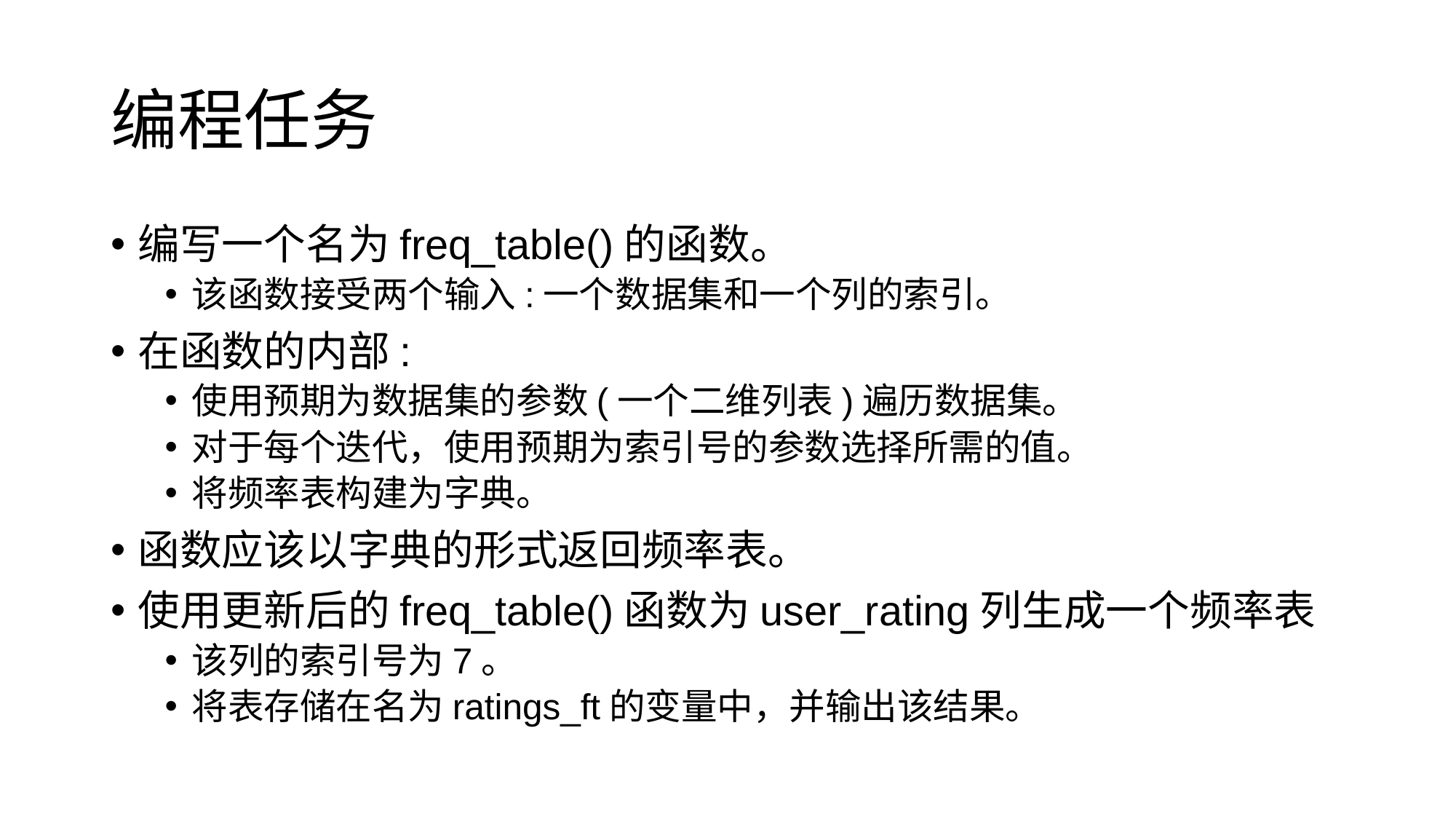

# 编程任务
编写一个名为freq_table()的函数。
该函数接受两个输入:一个数据集和一个列的索引。
在函数的内部:
使用预期为数据集的参数(一个二维列表)遍历数据集。
对于每个迭代，使用预期为索引号的参数选择所需的值。
将频率表构建为字典。
函数应该以字典的形式返回频率表。
使用更新后的freq_table()函数为user_rating列生成一个频率表
该列的索引号为7。
将表存储在名为ratings_ft的变量中，并输出该结果。